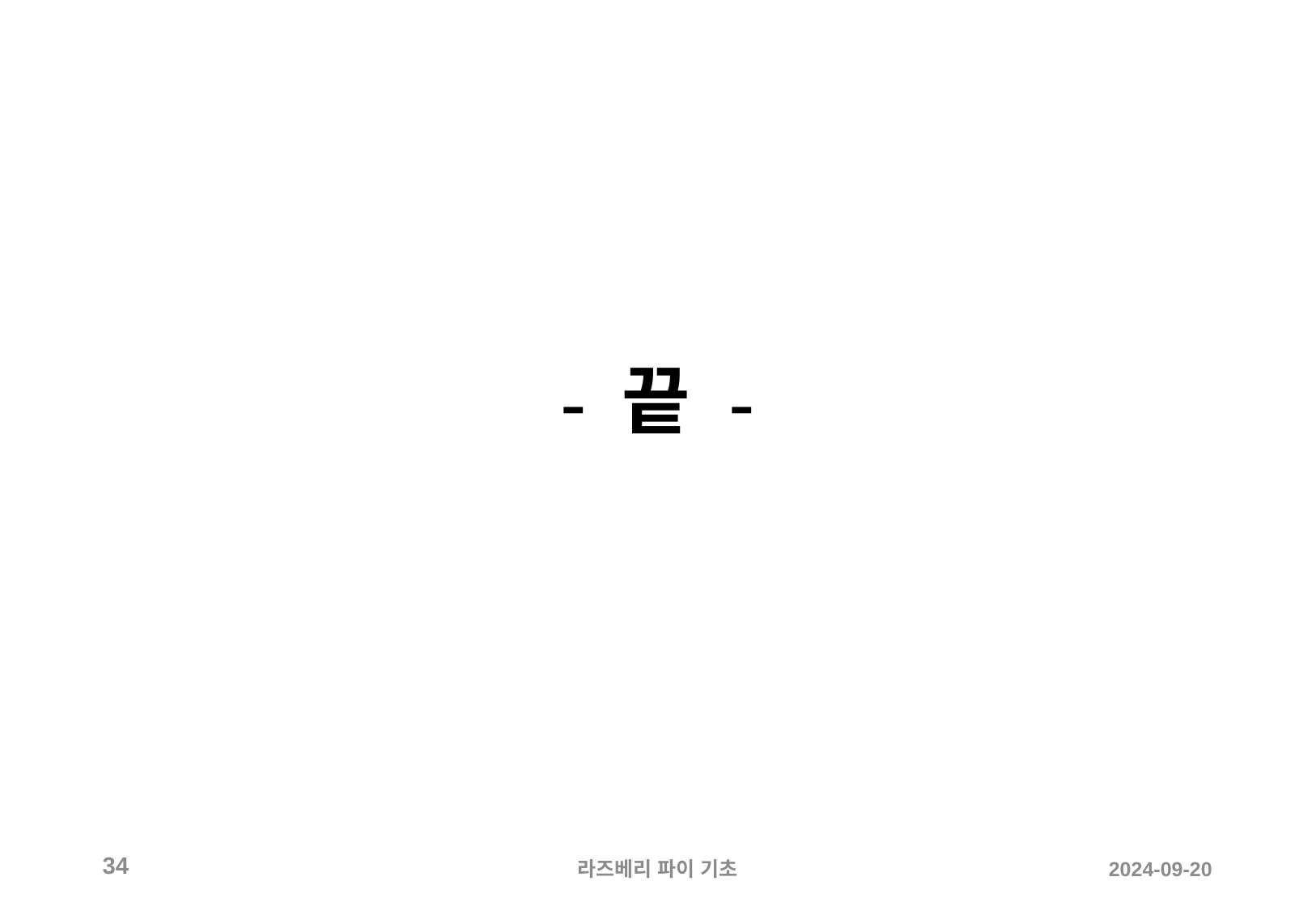

- 끝 -
34
라즈베리 파이 기초
2024-09-20